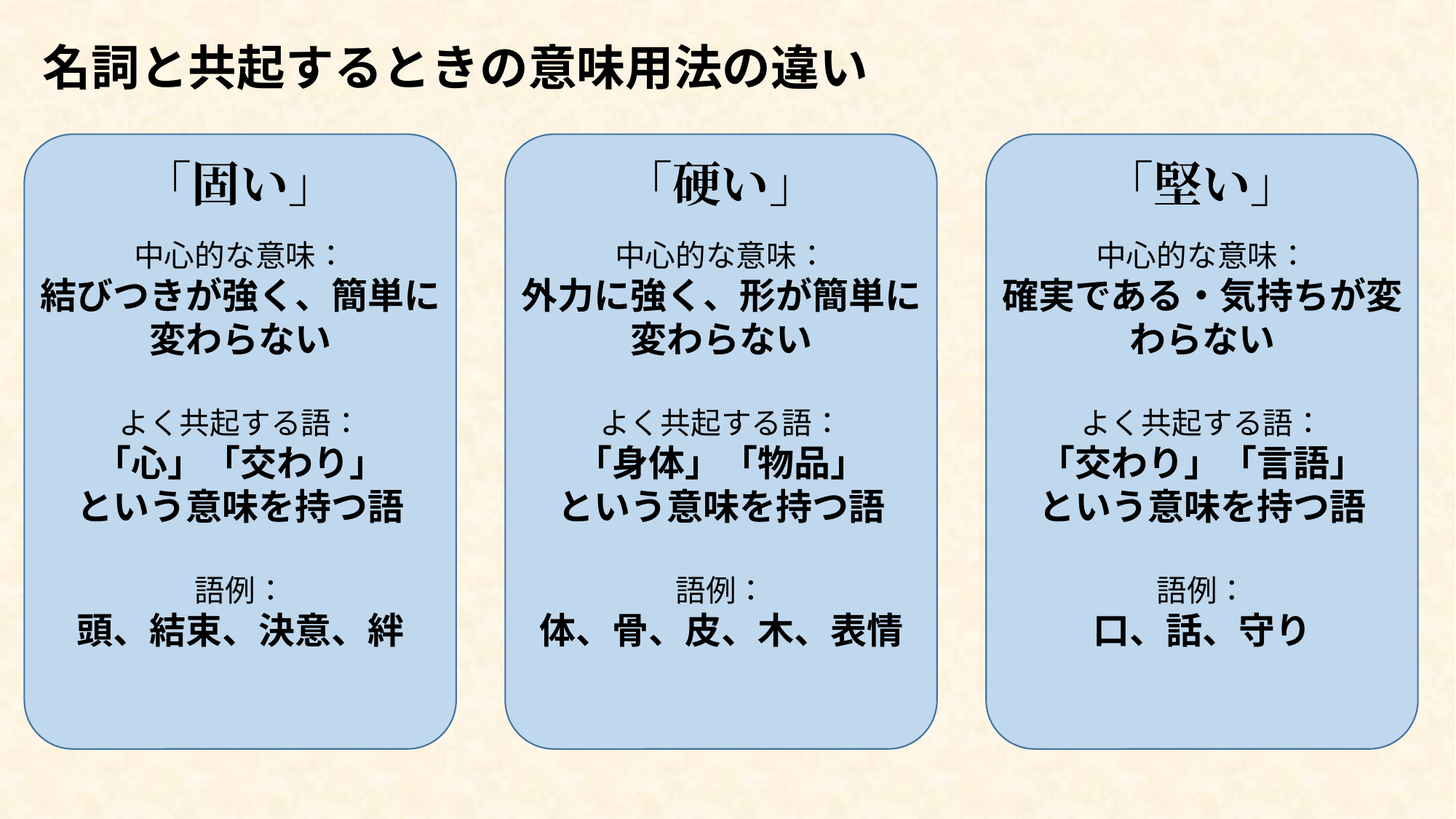

名詞と共起するときの意味用法の違い
「固い」
「硬い」
「堅い」
中心的な意味：
結びつきが強く、簡単に変わらない
よく共起する語：
「心」「交わり」
という意味を持つ語
語例：
頭、結束、決意、絆
中心的な意味：
外力に強く、形が簡単に変わらない
よく共起する語：
「身体」「物品」
という意味を持つ語
語例：
体、骨、皮、木、表情
中心的な意味：
確実である・気持ちが変わらない
よく共起する語：
「交わり」「言語」
という意味を持つ語
語例：
口、話、守り